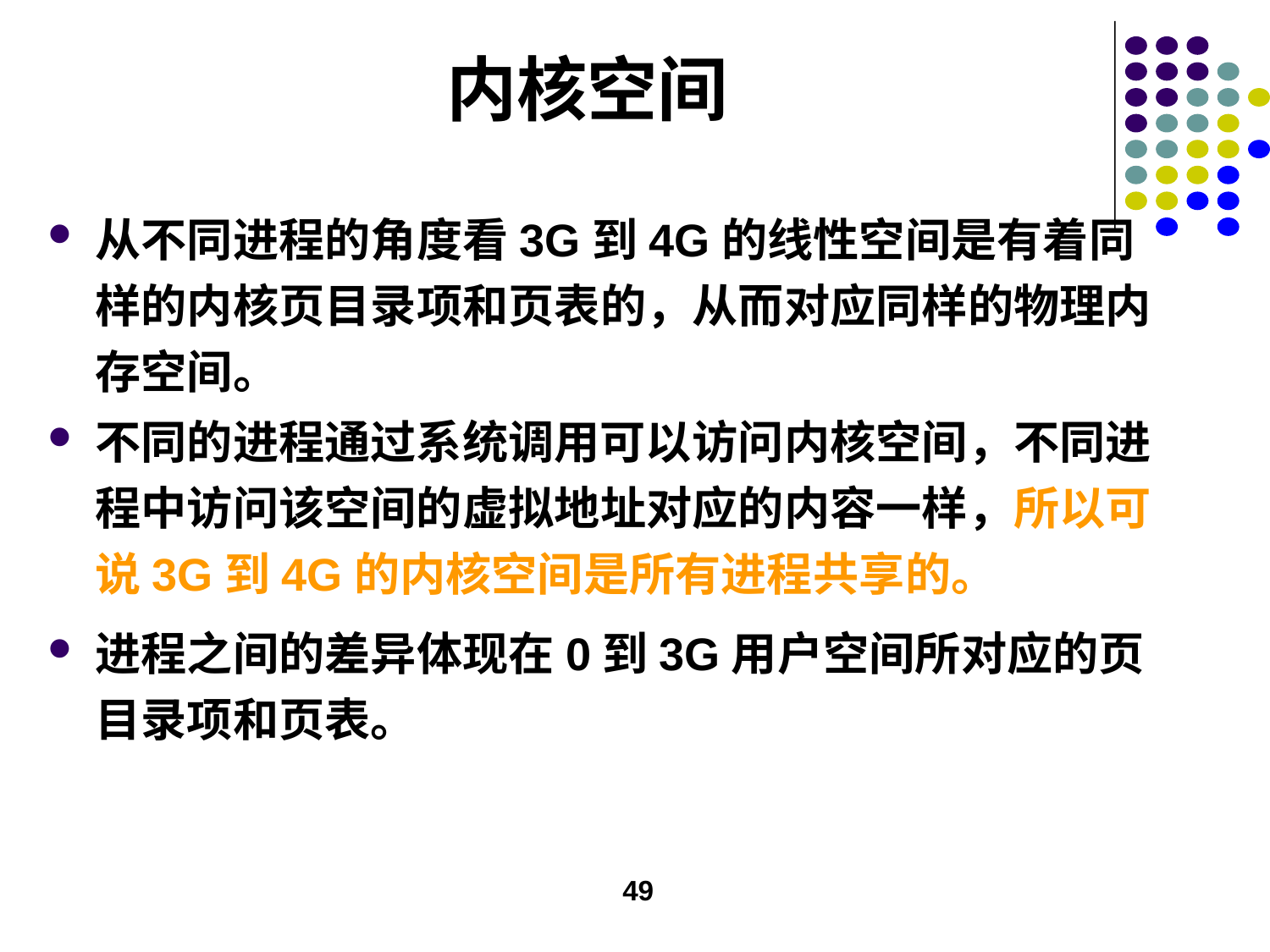

# 内核空间
从不同进程的角度看3G到4G的线性空间是有着同样的内核页目录项和页表的，从而对应同样的物理内存空间。
不同的进程通过系统调用可以访问内核空间，不同进程中访问该空间的虚拟地址对应的内容一样，所以可说3G到4G的内核空间是所有进程共享的。
进程之间的差异体现在0到3G用户空间所对应的页目录项和页表。
49